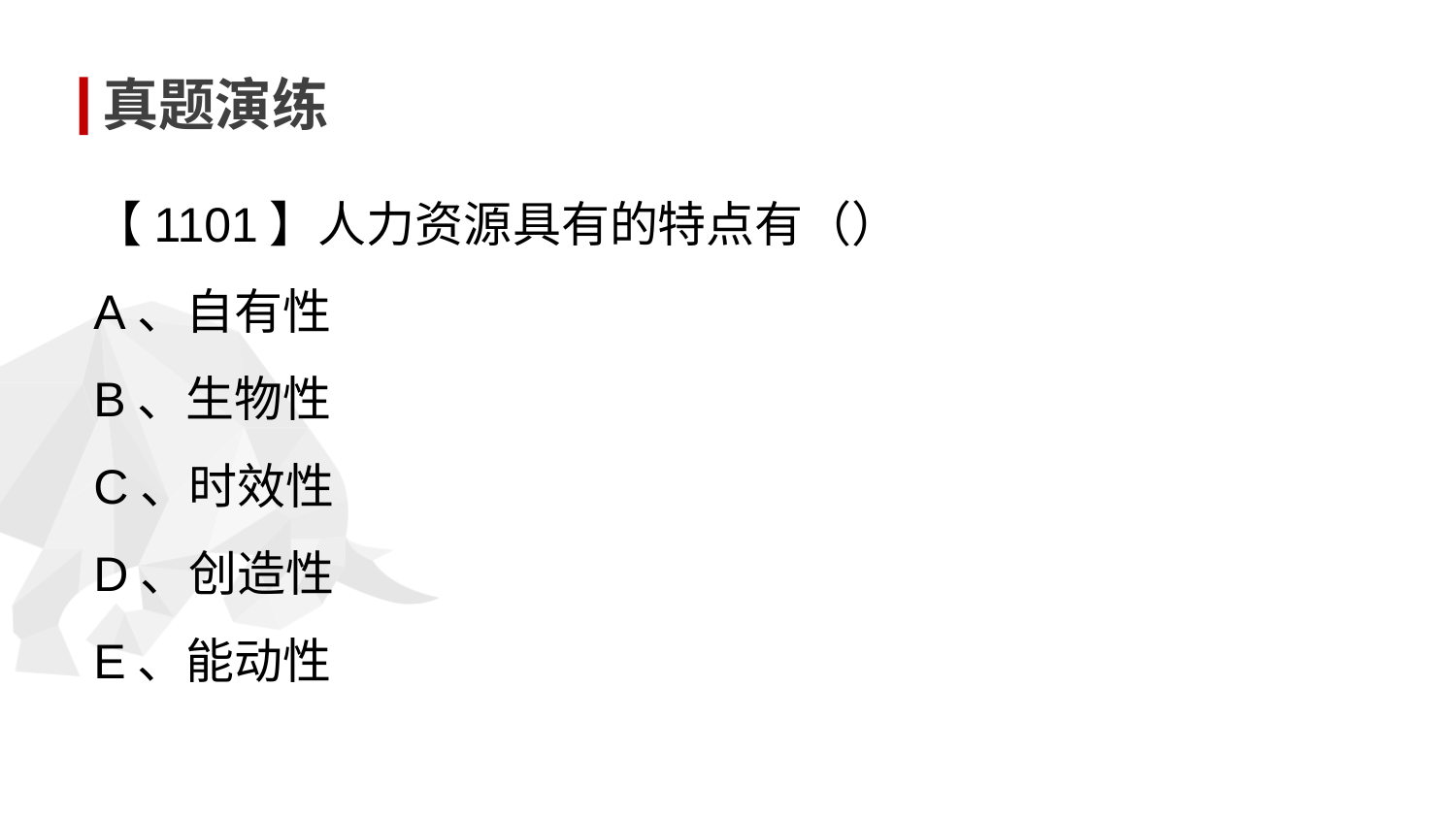

真题演练
【1101】人力资源具有的特点有（）
A、自有性
B、生物性
C、时效性
D、创造性
E、能动性